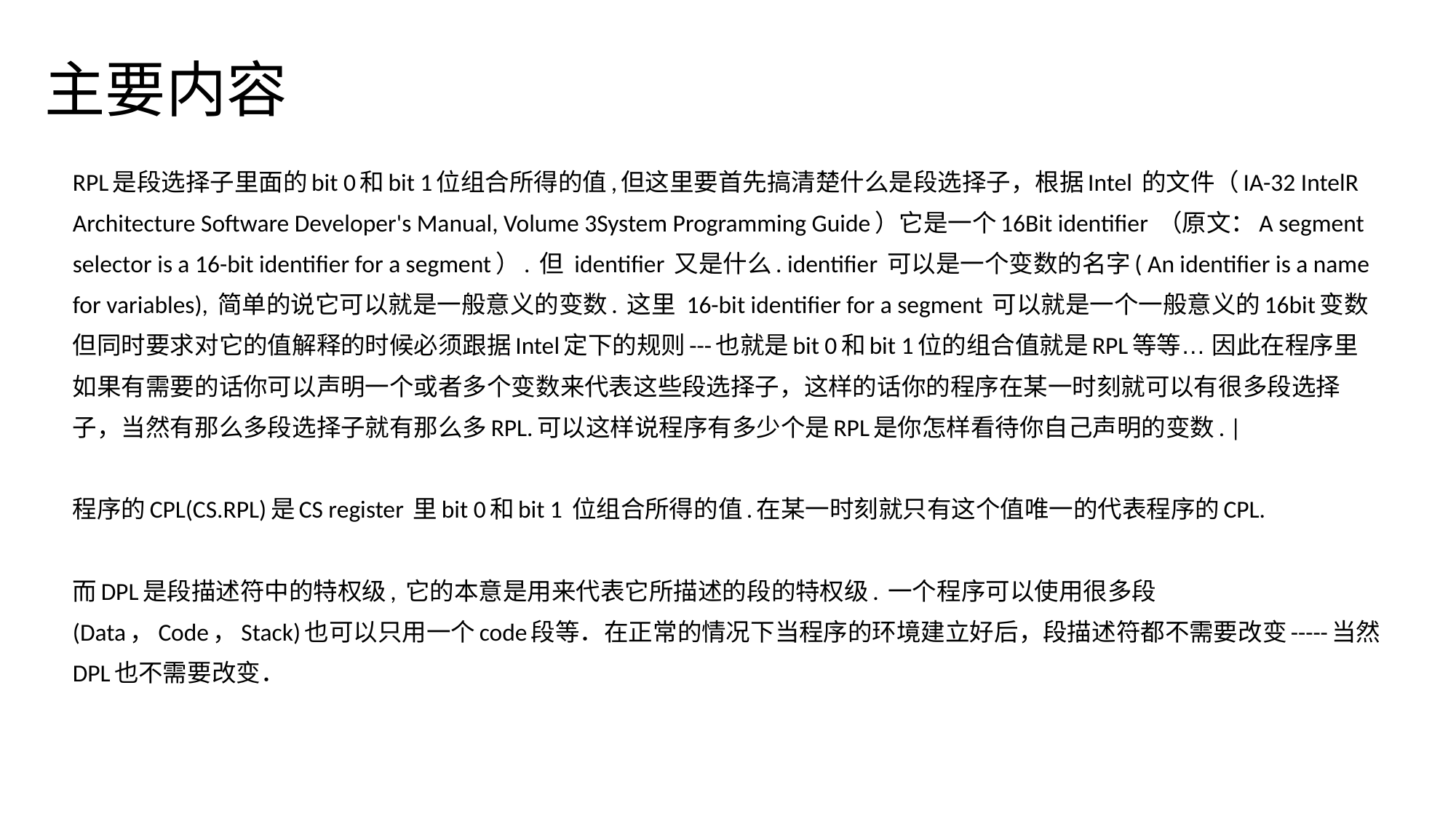

# 主要内容
RPL是段选择子里面的bit 0和bit 1位组合所得的值,但这里要首先搞清楚什么是段选择子，根据Intel 的文件（IA-32 IntelR Architecture Software Developer's Manual, Volume 3System Programming Guide）它是一个16Bit identifier （原文：A segment selector is a 16-bit identifier for a segment）. 但 identifier 又是什么. identifier 可以是一个变数的名字( An identifier is a name for variables), 简单的说它可以就是一般意义的变数. 这里 16-bit identifier for a segment 可以就是一个一般意义的16bit变数但同时要求对它的值解释的时候必须跟据Intel定下的规则---也就是bit 0和bit 1位的组合值就是RPL等等… 因此在程序里如果有需要的话你可以声明一个或者多个变数来代表这些段选择子，这样的话你的程序在某一时刻就可以有很多段选择子，当然有那么多段选择子就有那么多RPL.可以这样说程序有多少个是RPL是你怎样看待你自己声明的变数. |
程序的CPL(CS.RPL)是CS register 里bit 0和bit 1 位组合所得的值.在某一时刻就只有这个值唯一的代表程序的CPL.
而DPL是段描述符中的特权级, 它的本意是用来代表它所描述的段的特权级. 一个程序可以使用很多段(Data，Code，Stack)也可以只用一个code段等．在正常的情况下当程序的环境建立好后，段描述符都不需要改变-----当然DPL也不需要改变．
5